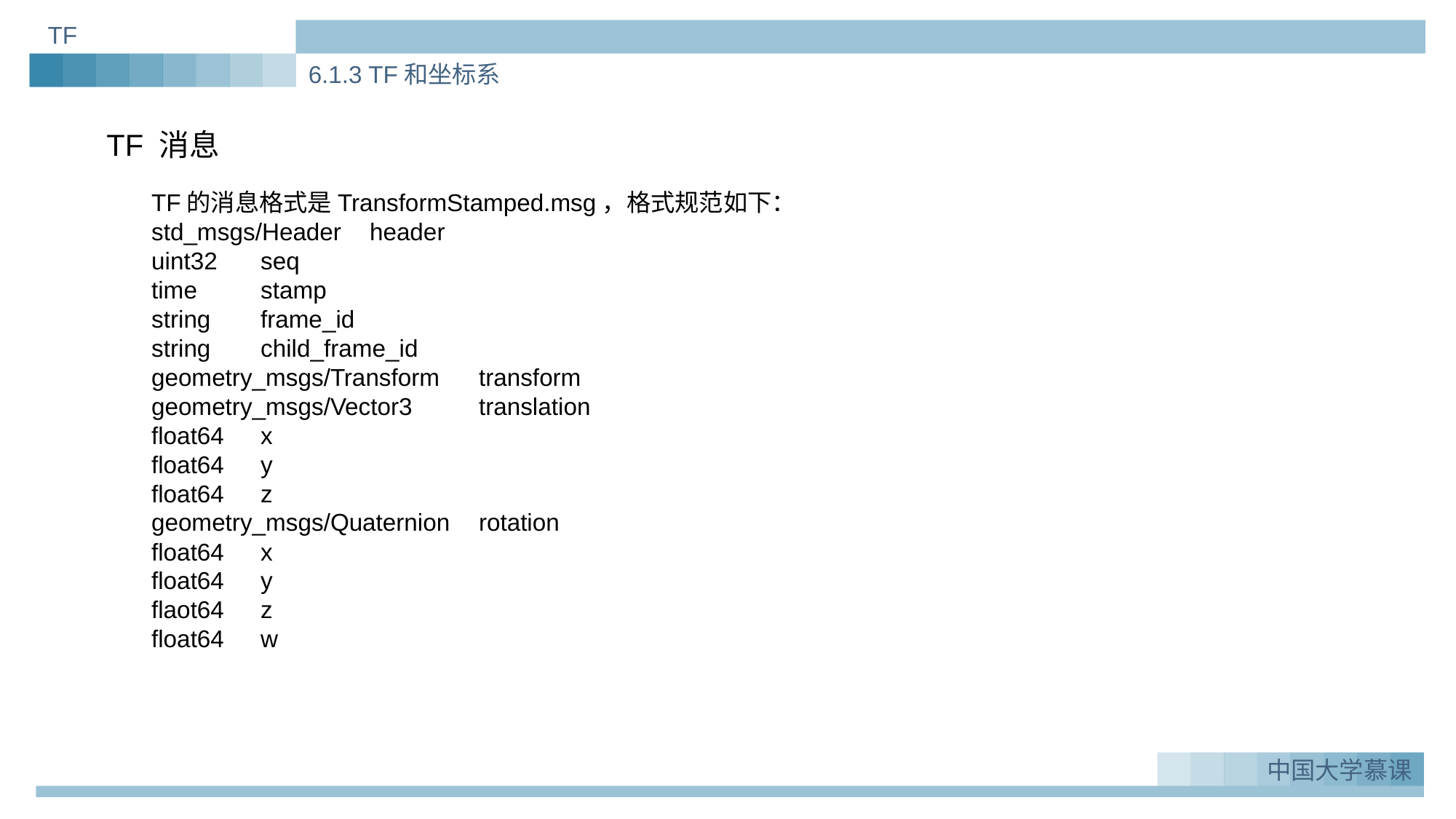

TF
6.1.3 TF和坐标系
TF 消息
TF的消息格式是TransformStamped.msg，格式规范如下：
std_msgs/Header	header
uint32	seq
time	stamp
string	frame_id
string	child_frame_id
geometry_msgs/Transform	transform
geometry_msgs/Vector3	translation
float64	x
float64	y
float64	z
geometry_msgs/Quaternion	rotation
float64	x
float64	y
flaot64	z
float64	w
中国大学慕课